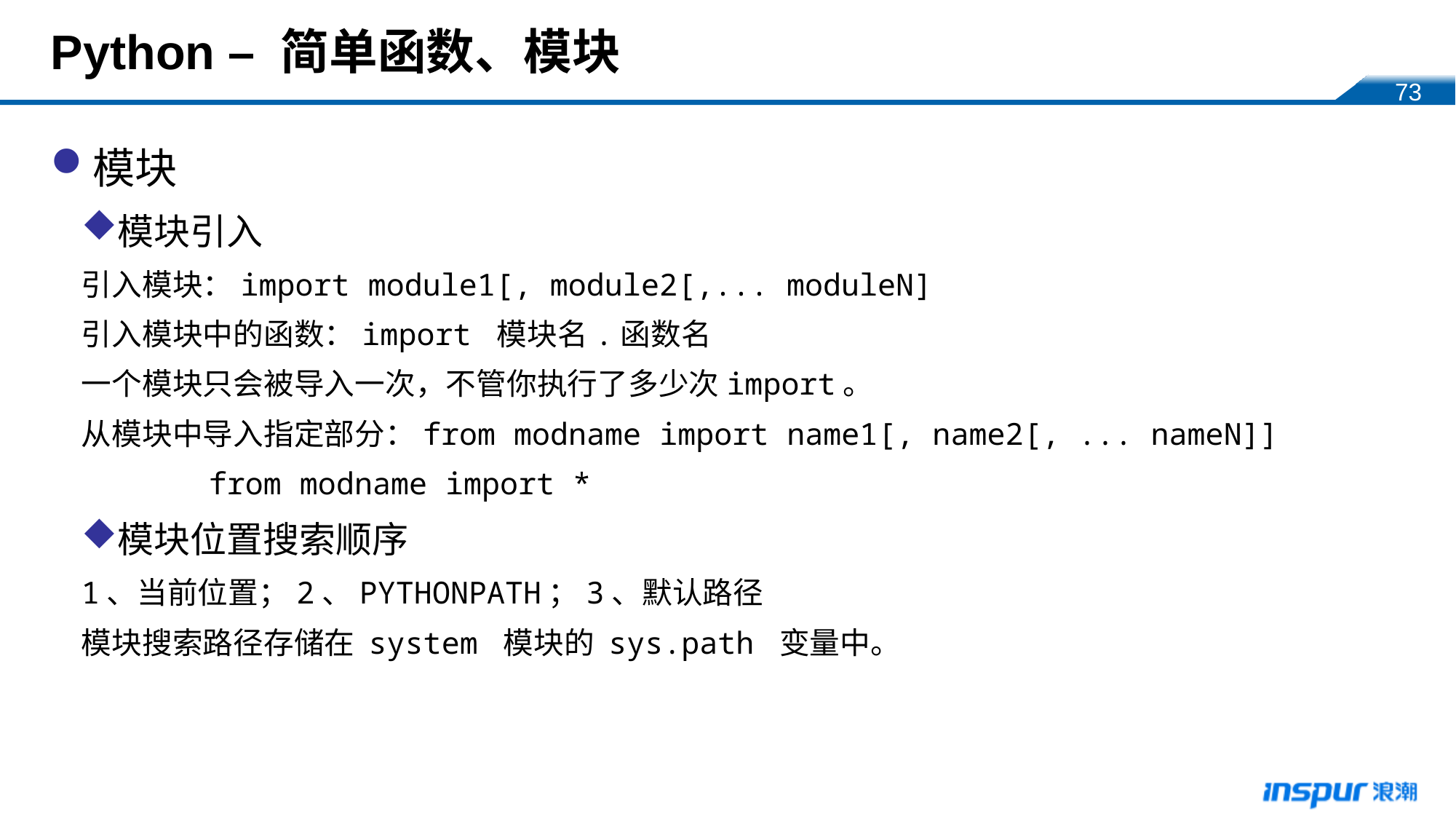

# Python – 简单函数、模块
模块
模块引入
引入模块：import module1[, module2[,... moduleN]
引入模块中的函数：import 模块名.函数名
一个模块只会被导入一次，不管你执行了多少次import。
从模块中导入指定部分：from modname import name1[, name2[, ... nameN]]
	 from modname import *
模块位置搜索顺序
1、当前位置；2、PYTHONPATH；3、默认路径
模块搜索路径存储在 system 模块的 sys.path 变量中。